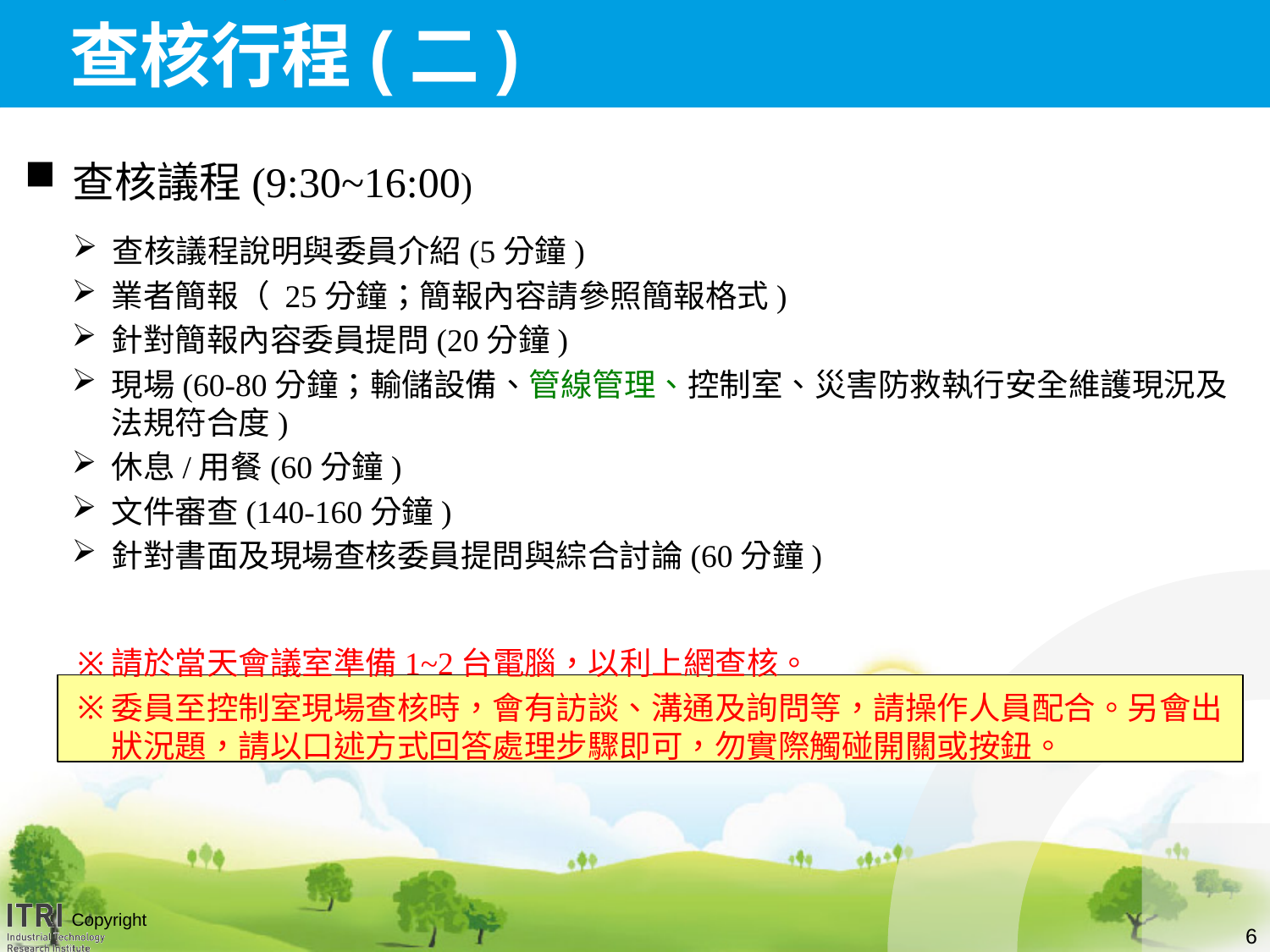

# 查核行程(二)
查核議程(9:30~16:00)
查核議程說明與委員介紹(5分鐘)
業者簡報（ 25分鐘；簡報內容請參照簡報格式)
針對簡報內容委員提問(20分鐘)
現場(60-80分鐘；輸儲設備、管線管理、控制室、災害防救執行安全維護現況及法規符合度)
休息/用餐(60分鐘)
文件審查(140-160分鐘)
針對書面及現場查核委員提問與綜合討論(60分鐘)

請於當天會議室準備1~2台電腦，以利上網查核。
委員至控制室現場查核時，會有訪談、溝通及詢問等，請操作人員配合。另會出狀況題，請以口述方式回答處理步驟即可，勿實際觸碰開關或按鈕。

6